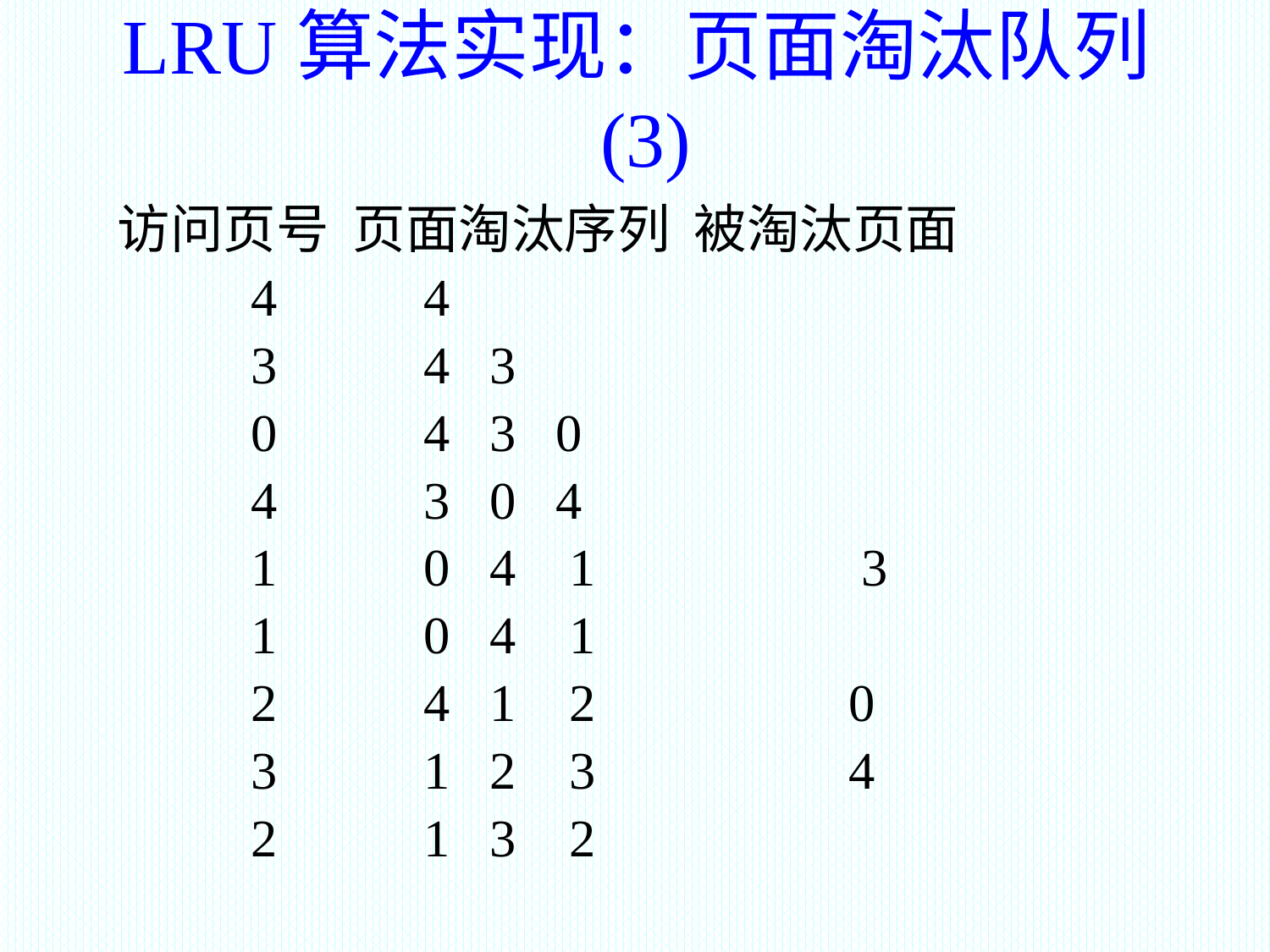

LRU算法实现：页面淘汰队列(3)
访问页号  页面淘汰序列  被淘汰页面
          4           4
          3           4   3
          0           4   3   0
          4           3   0   4
          1           0   4    1                    3
          1           0   4    1
          2           4   1    2                   0
          3           1   2    3                   4
          2           1   3    2